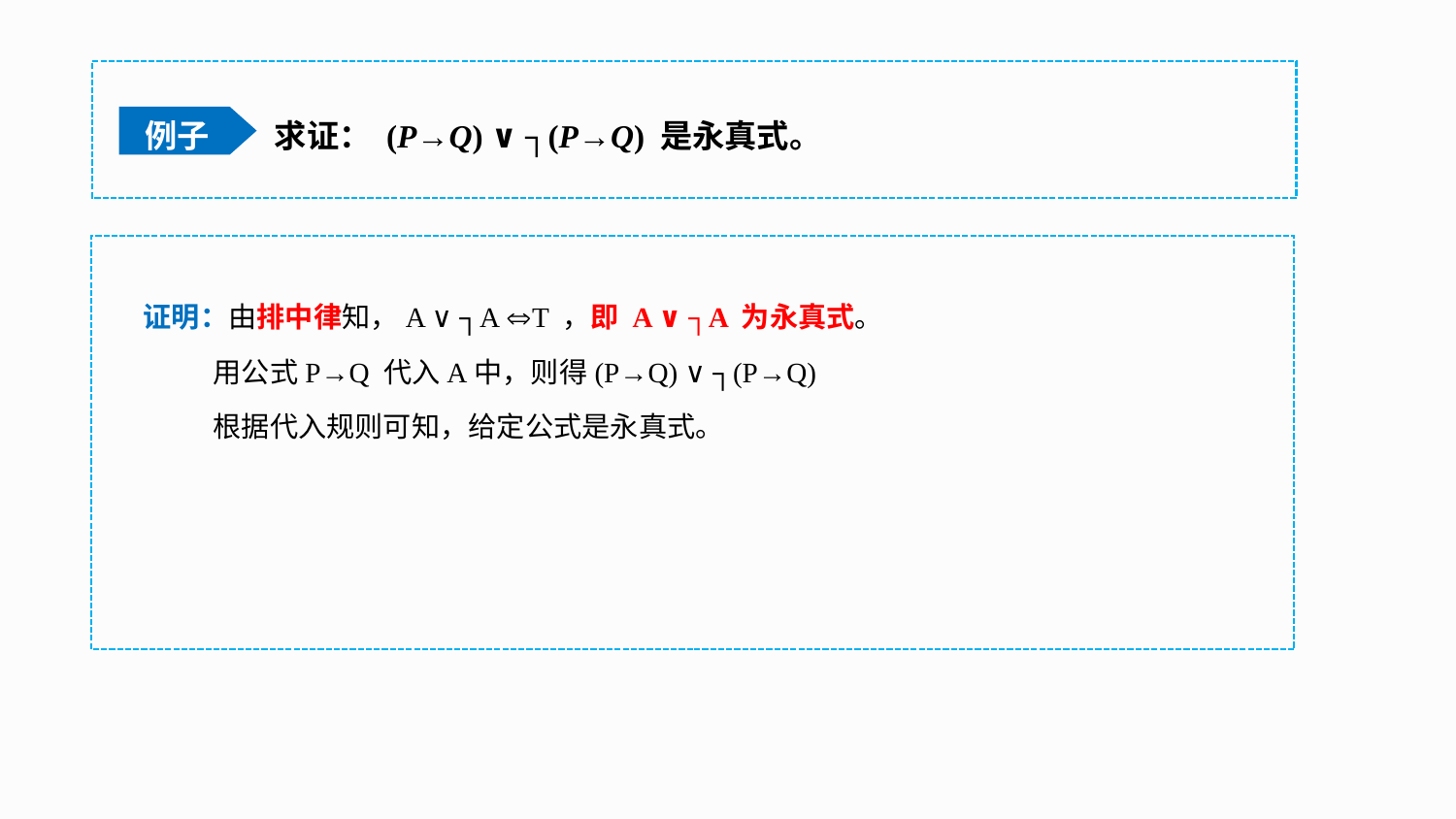

求证： (P→Q) ∨ ┐(P→Q) 是永真式。
例子

证明：由排中律知，A ∨ ┐A ⇔T ，即 A ∨ ┐A 为永真式。
          用公式P→Q 代入A中，则得(P→Q) ∨ ┐(P→Q)
          根据代入规则可知，给定公式是永真式。